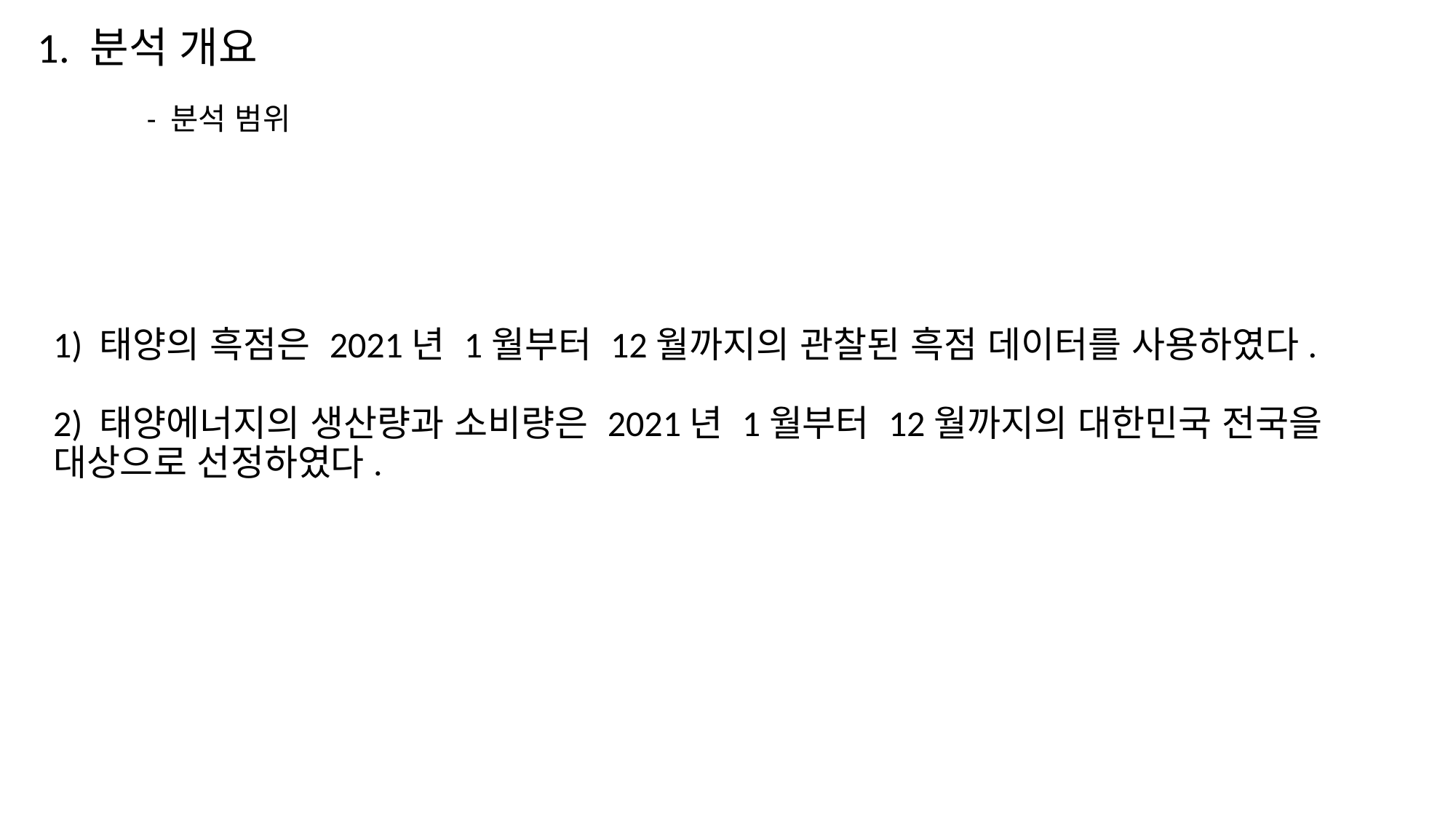

# 1. 분석 개요 - 분석 범위
1) 태양의 흑점은 2021년 1월부터 12월까지의 관찰된 흑점 데이터를 사용하였다.

2) 태양에너지의 생산량과 소비량은 2021년 1월부터 12월까지의 대한민국 전국을
대상으로 선정하였다.